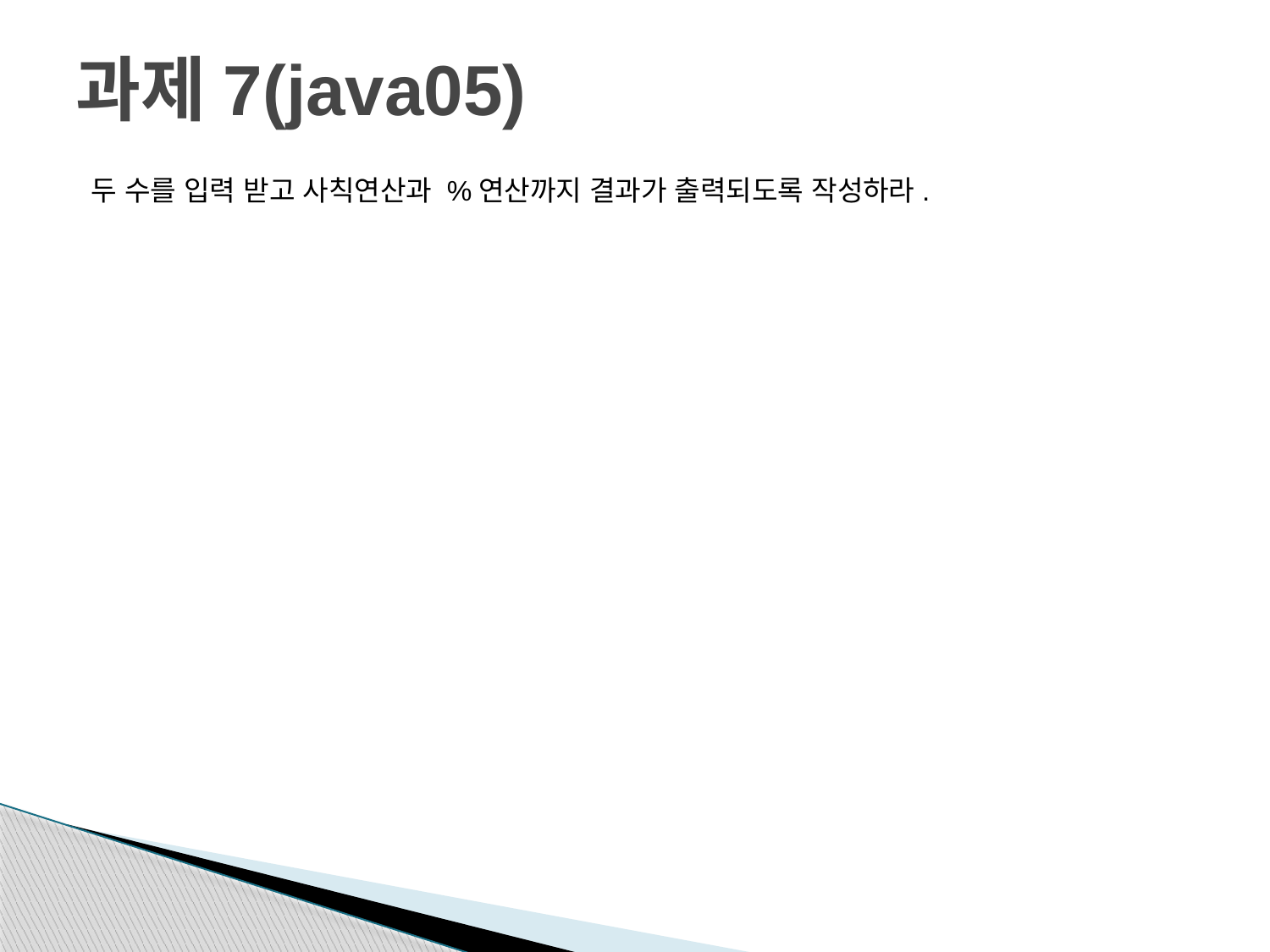

# 과제7(java05)
두 수를 입력 받고 사칙연산과 %연산까지 결과가 출력되도록 작성하라.